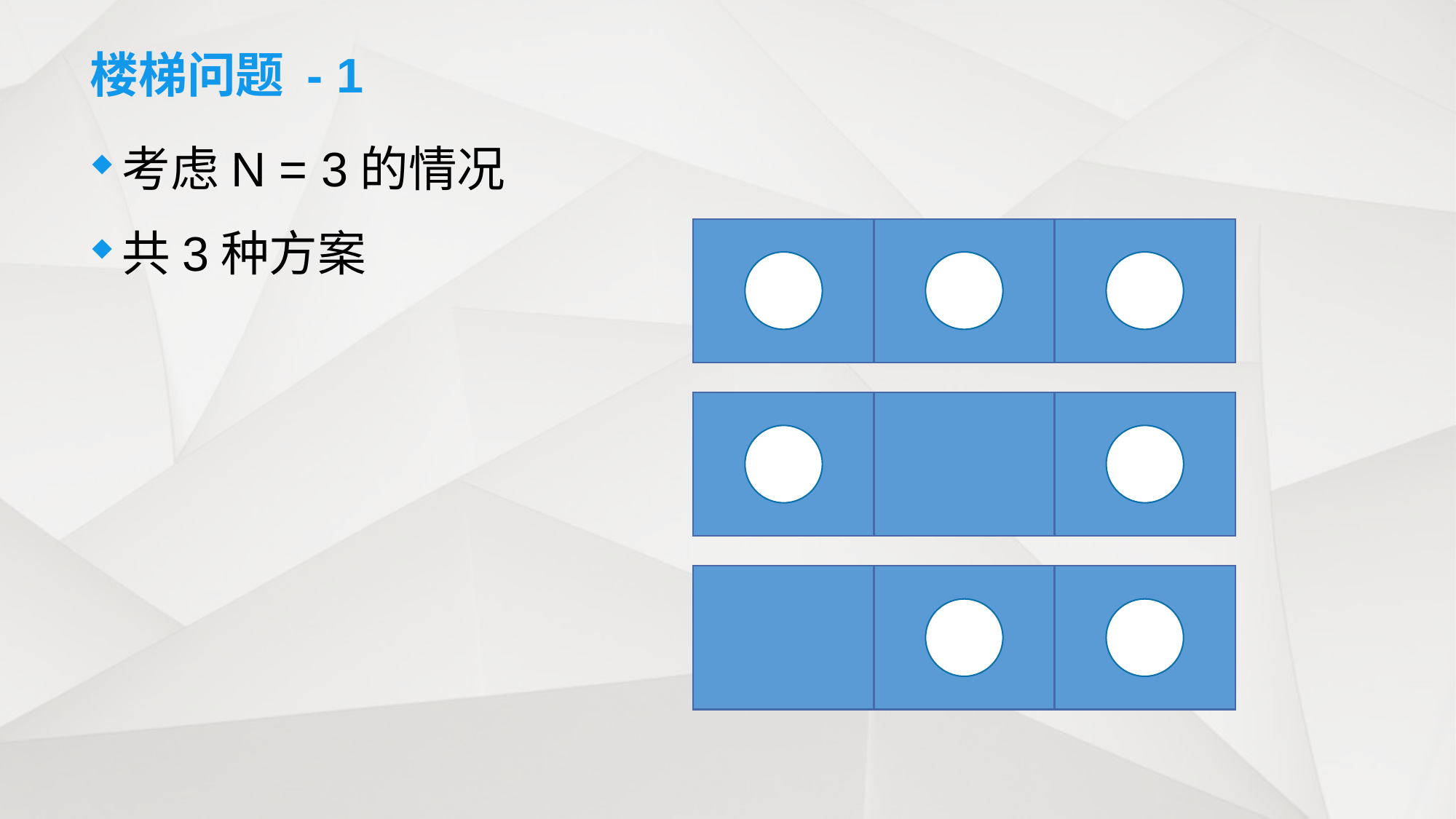

# 楼梯问题 - 1
考虑N = 3的情况
共3种方案